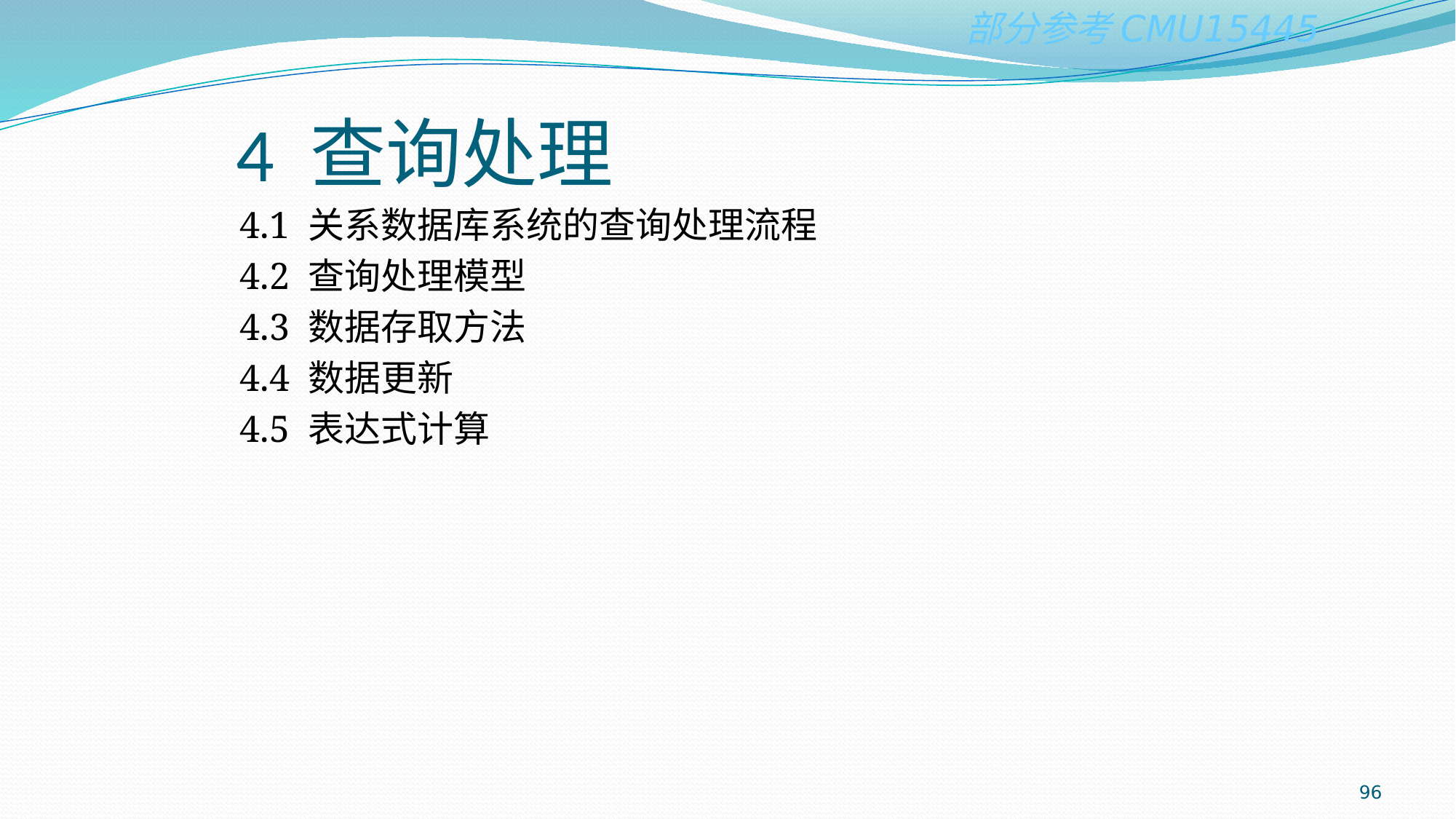

# 4 查询处理
4.1 关系数据库系统的查询处理流程
4.2 查询处理模型
4.3 数据存取方法
4.4 数据更新
4.5 表达式计算

96